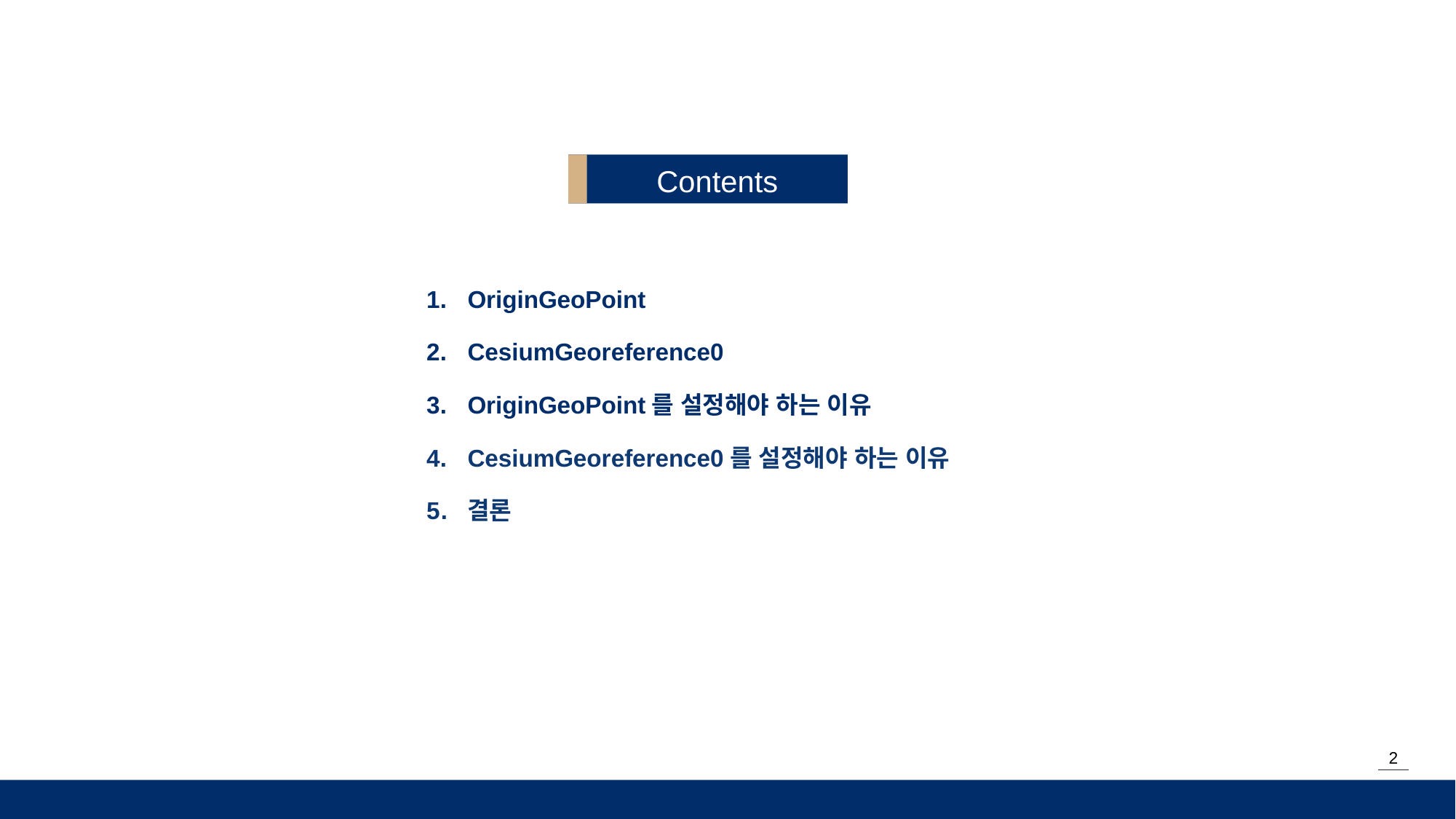

Contents
OriginGeoPoint
CesiumGeoreference0
OriginGeoPoint를 설정해야 하는 이유
CesiumGeoreference0를 설정해야 하는 이유
결론